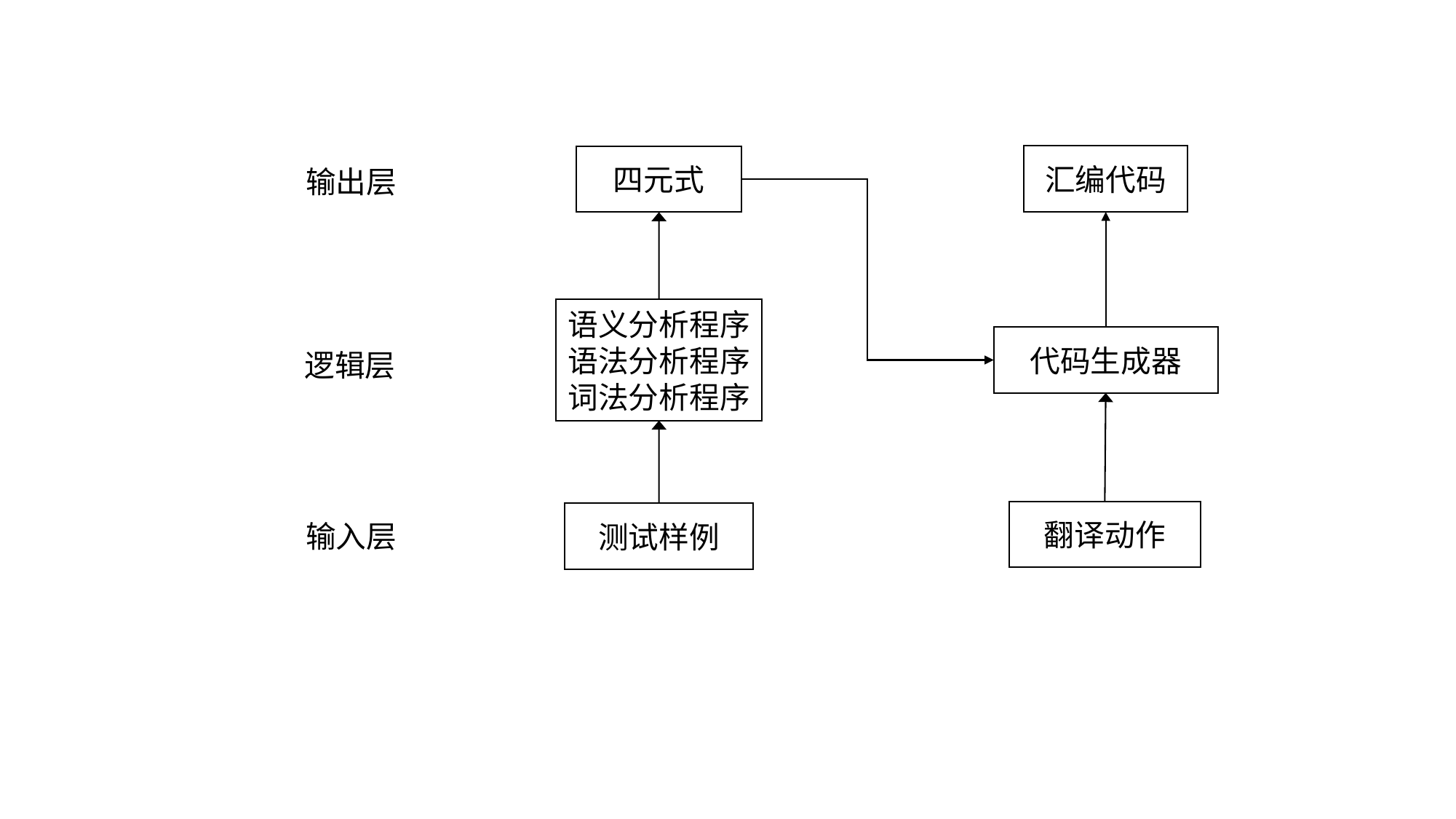

汇编代码
四元式
输出层
语义分析程序
语法分析程序
词法分析程序
代码生成器
逻辑层
翻译动作
测试样例
输入层